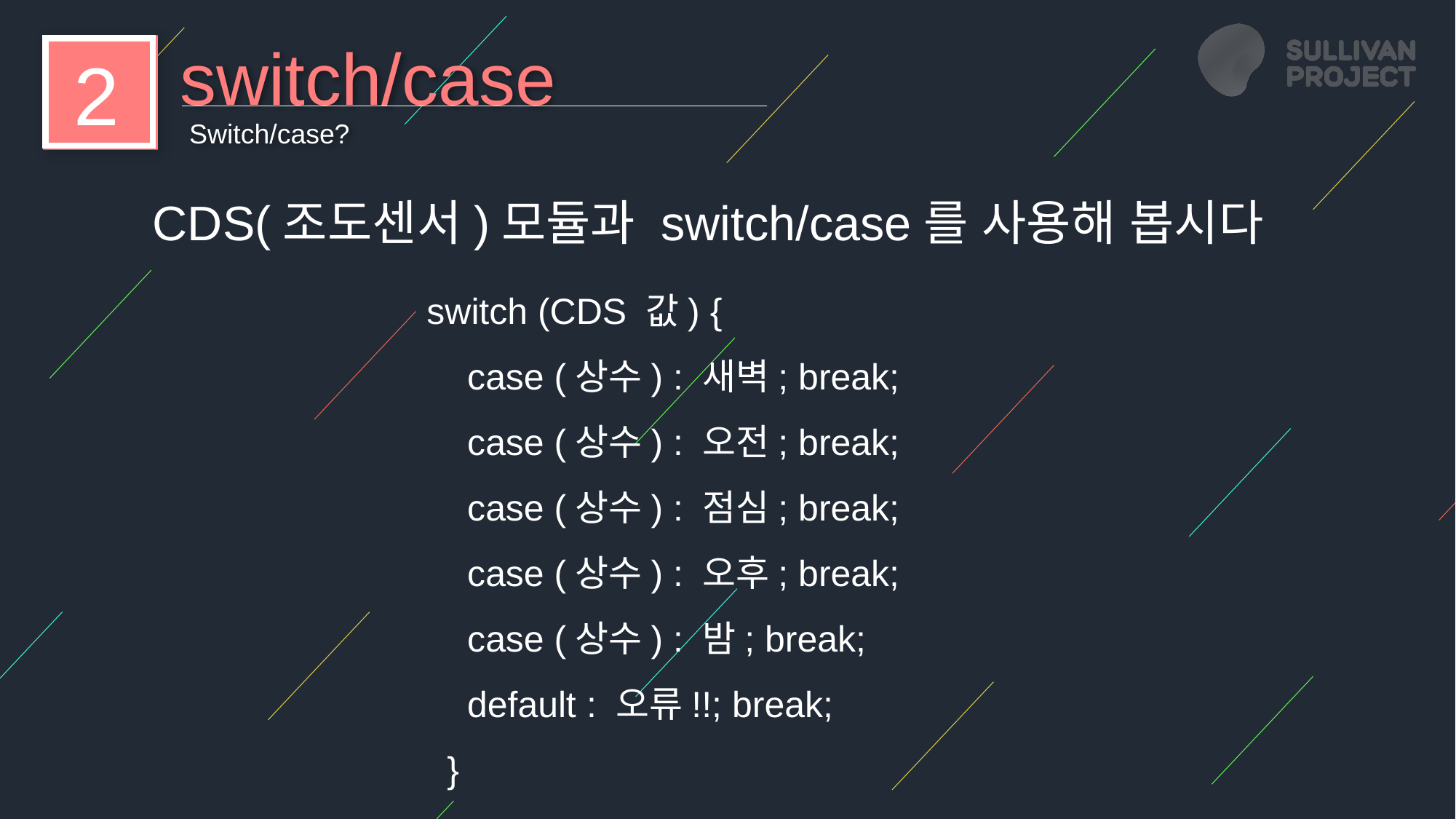

switch/case

2
Switch/case?
CDS(조도센서)모듈과 switch/case를 사용해 봅시다
switch (CDS 값) {
    case (상수) : 새벽; break;
    case (상수) : 오전; break;
    case (상수) : 점심; break;
    case (상수) : 오후; break;
    case (상수) : 밤; break;
    default : 오류!!; break;
  }